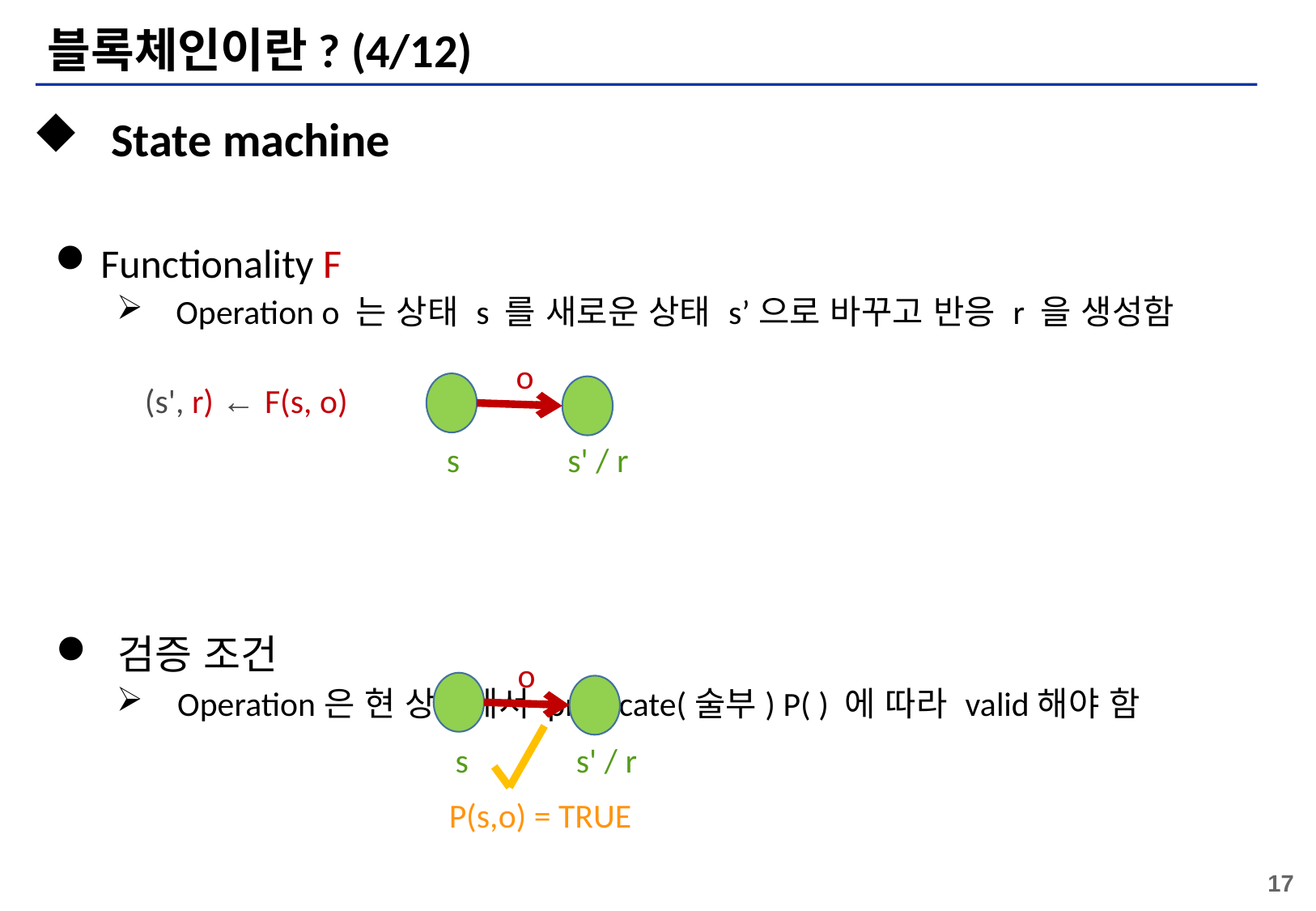

# 블록체인이란? (4/12)
 State machine

Functionality F
Operation o 는 상태 s 를 새로운 상태 s’으로 바꾸고 반응 r 을 생성함

 검증 조건
Operation은 현 상태에서 predicate(술부) P( ) 에 따라 valid해야 함

o

(s', r) ← F(s, o)
s 	s' / r
o

s 	s' / r
P(s,o) = TRUE